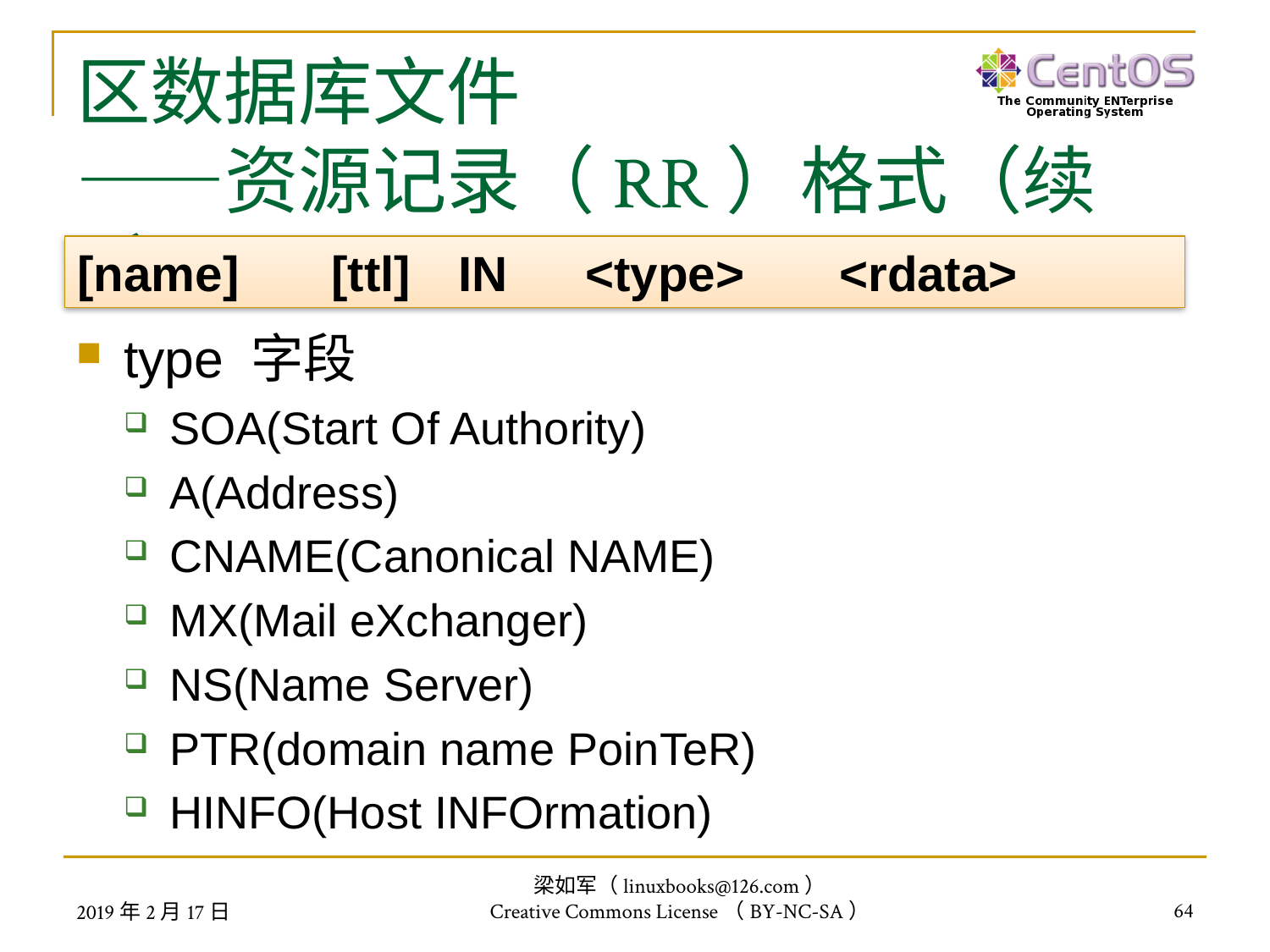

# 区数据库文件 ——资源记录（RR）格式（续2）
[name]	[ttl]	IN	<type>	<rdata>
type 字段
SOA(Start Of Authority)
A(Address)
CNAME(Canonical NAME)
MX(Mail eXchanger)
NS(Name Server)
PTR(domain name PoinTeR)
HINFO(Host INFOrmation)
梁如军（linuxbooks@126.com）
Creative Commons License（BY-NC-SA）
2019年2月17日
64